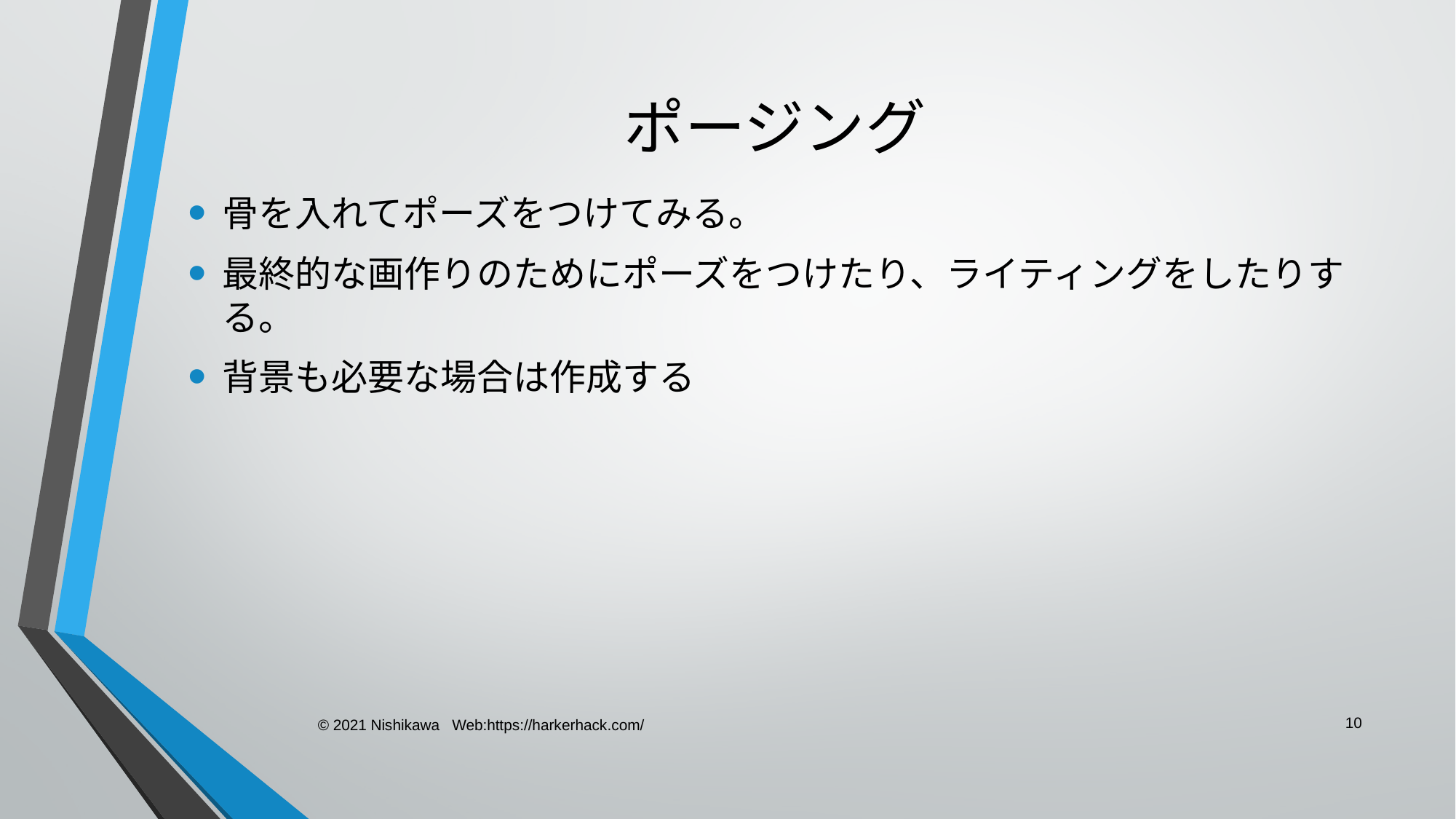

# ポージング
骨を入れてポーズをつけてみる。
最終的な画作りのためにポーズをつけたり、ライティングをしたりする。
背景も必要な場合は作成する
10
© 2021 Nishikawa   Web:https://harkerhack.com/